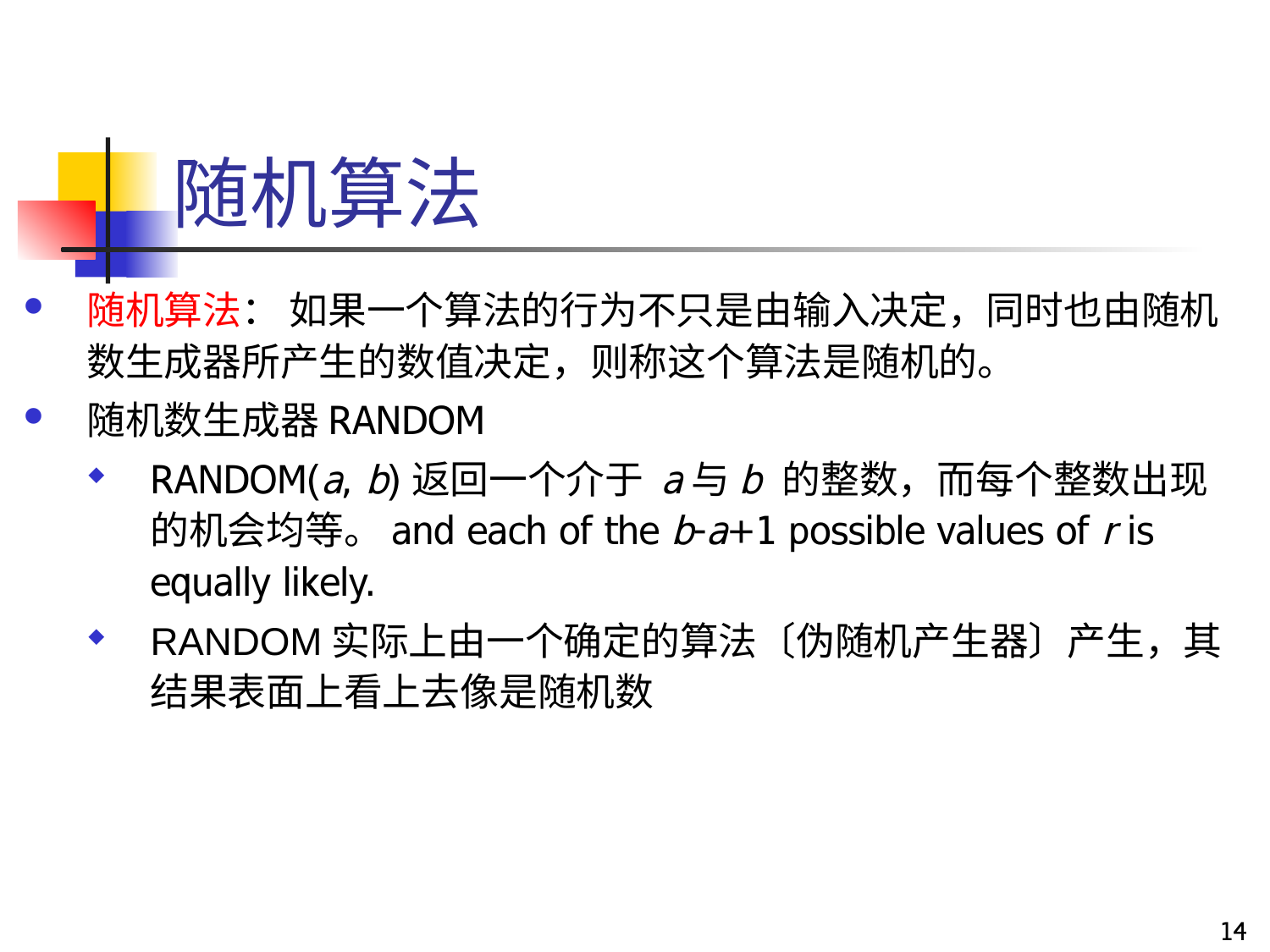

# 随机算法
随机算法： 如果一个算法的行为不只是由输入决定，同时也由随机数生成器所产生的数值决定，则称这个算法是随机的。
随机数生成器RANDOM
RANDOM(a, b)返回一个介于 a与b 的整数，而每个整数出现的机会均等。and each of the b-a+1 possible values of r is equally likely.
RANDOM实际上由一个确定的算法〔伪随机产生器〕产生，其结果表面上看上去像是随机数

14